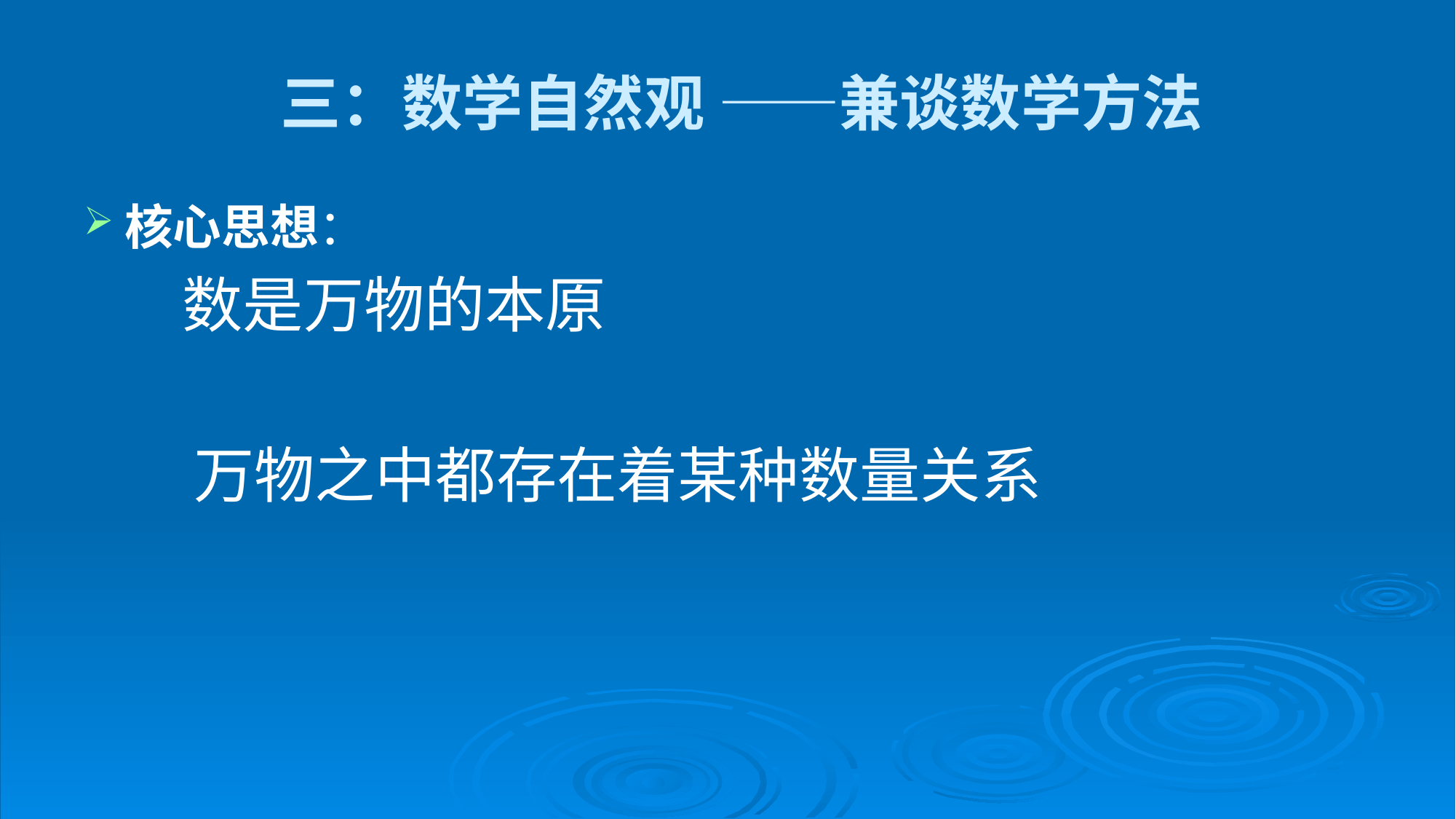

# 三：数学自然观 ——兼谈数学方法
核心思想：
        数是万物的本原

       万物之中都存在着某种数量关系